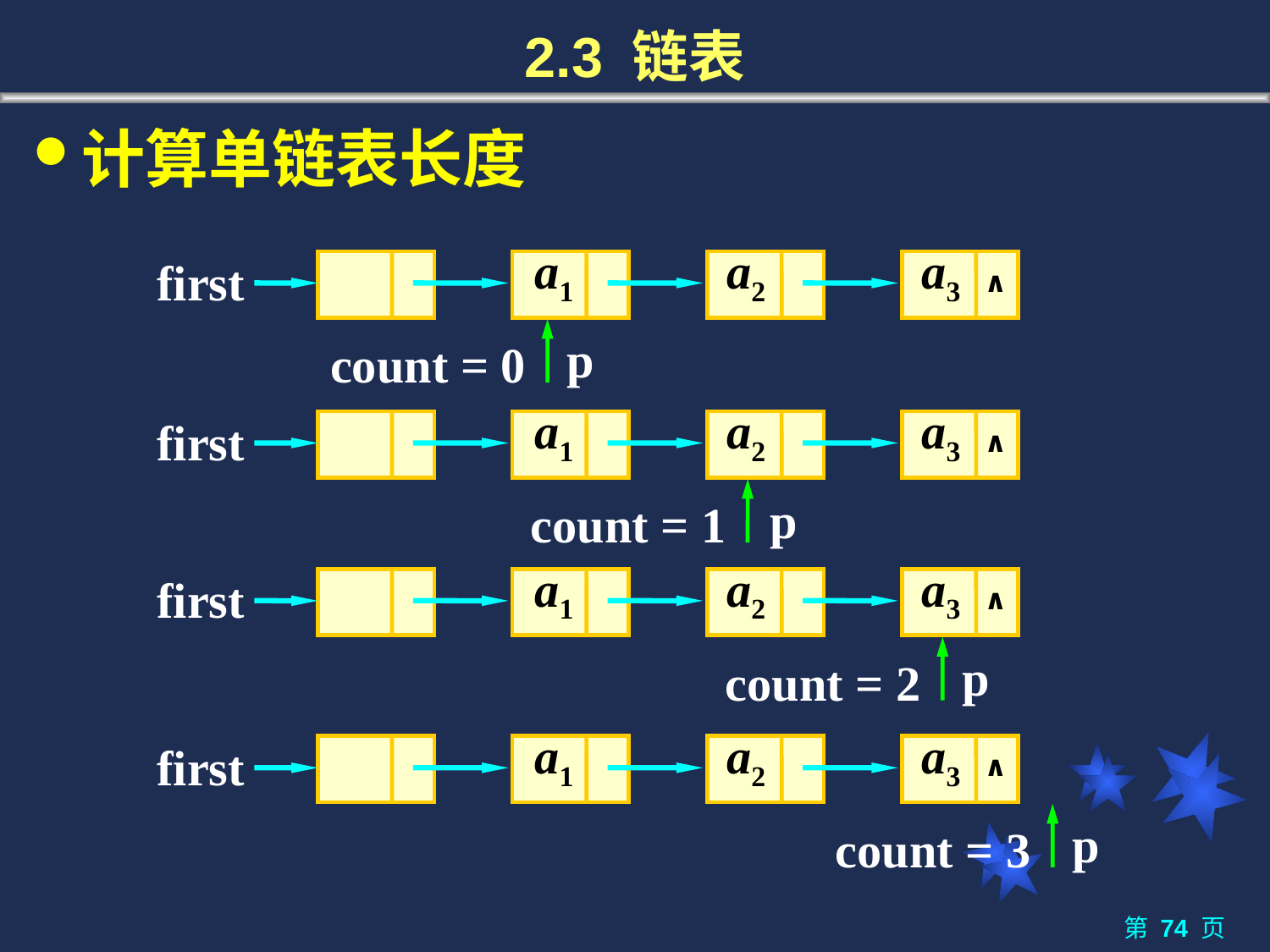

# 2.3 链表
计算单链表长度
a1
a2
a3
first

∧

p
count = 0
a1
a2
a3
first

∧

p
count = 1
a1
a2
a3
first

∧

p
count = 2
a1
a2
a3
first

∧

p
count = 3
第 74 页